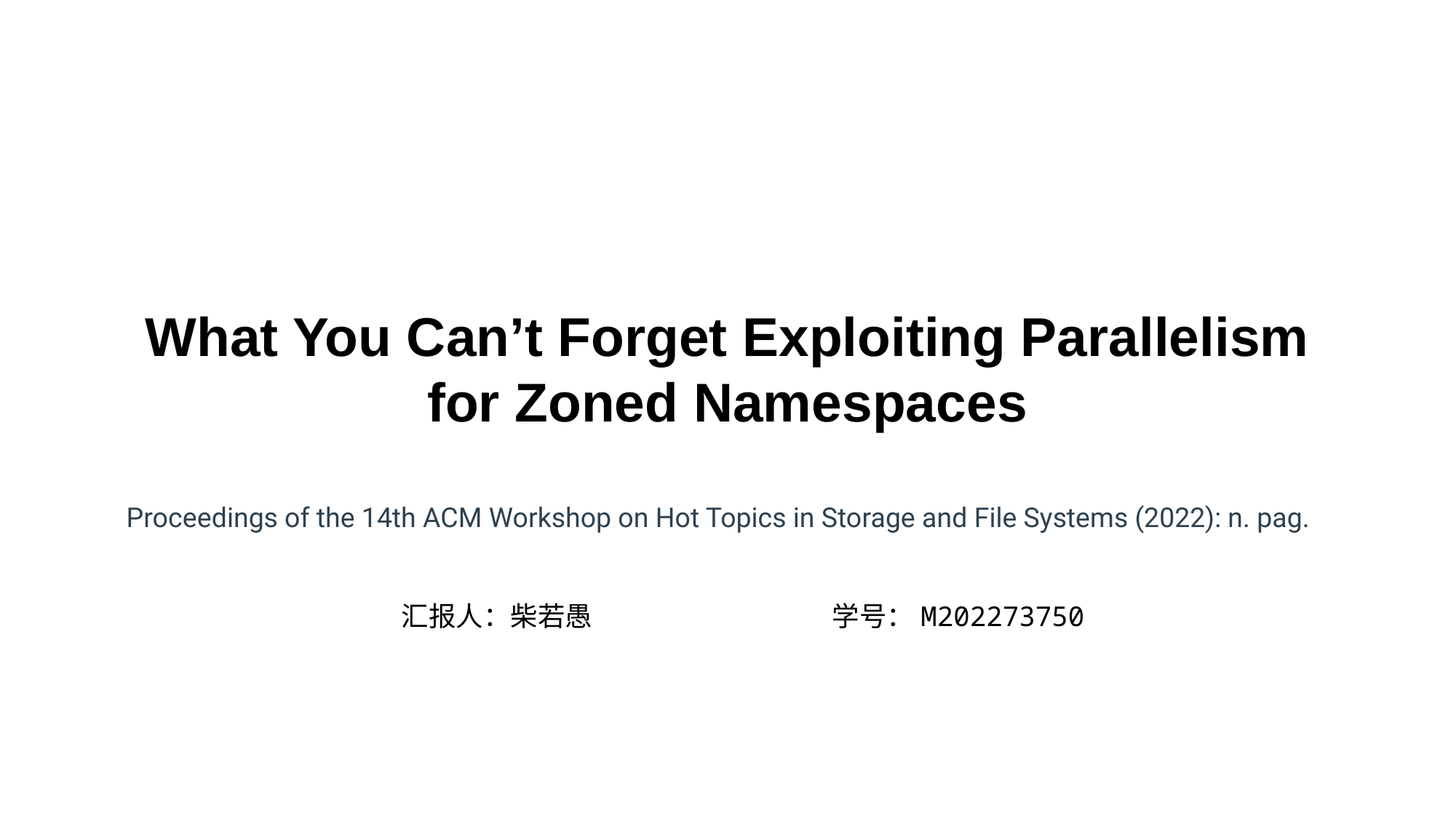

题目
What You Can’t Forget Exploiting Parallelism for Zoned Namespaces
Proceedings of the 14th ACM Workshop on Hot Topics in Storage and File Systems (2022): n. pag.
汇报人：柴若愚
学号：M202273750